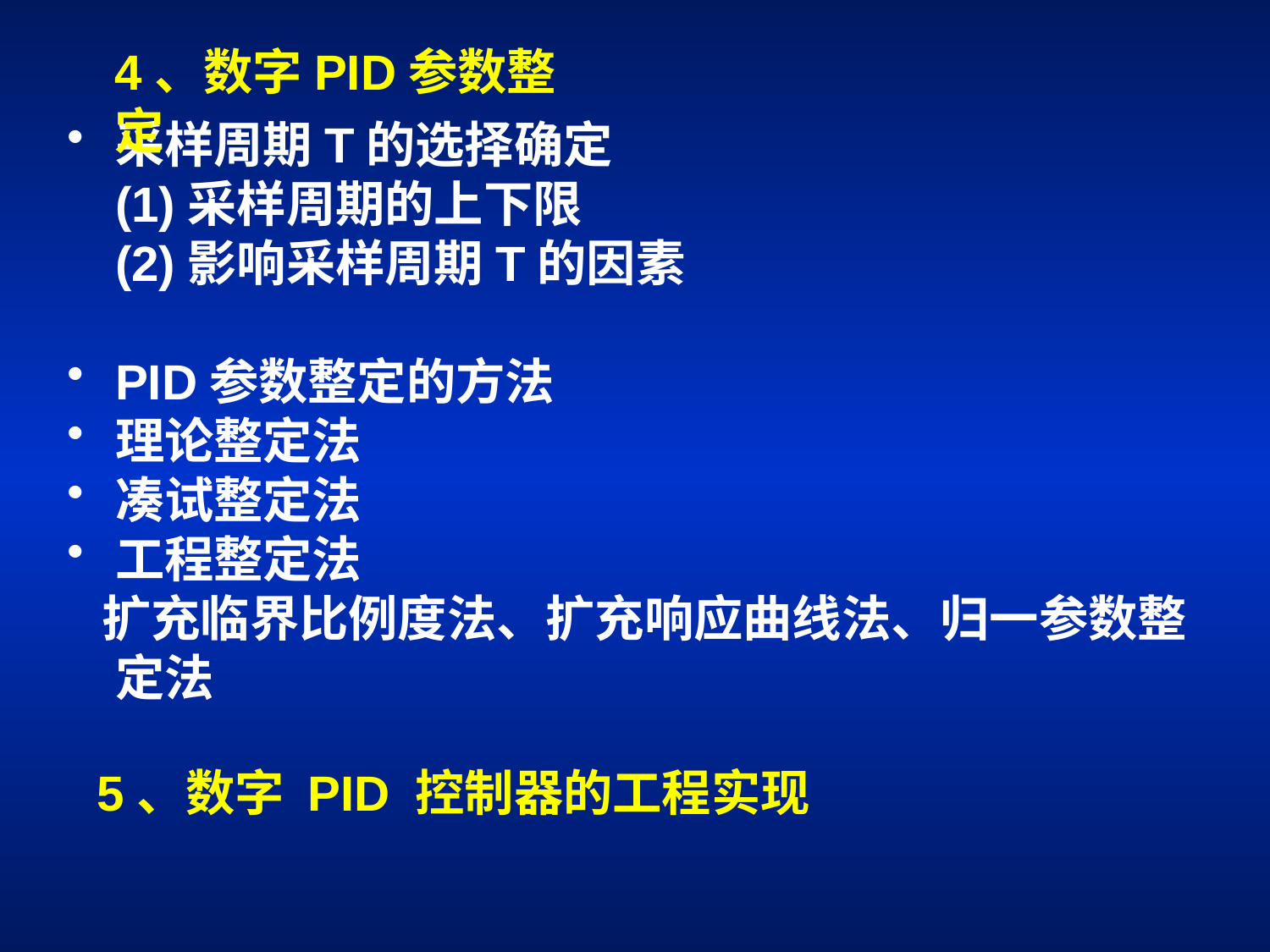

4、数字PID参数整定
采样周期T的选择确定
	(1)采样周期的上下限
	(2)影响采样周期T的因素

PID参数整定的方法
理论整定法
凑试整定法
工程整定法
  扩充临界比例度法、扩充响应曲线法、归一参数整定法
5、数字 PID 控制器的工程实现